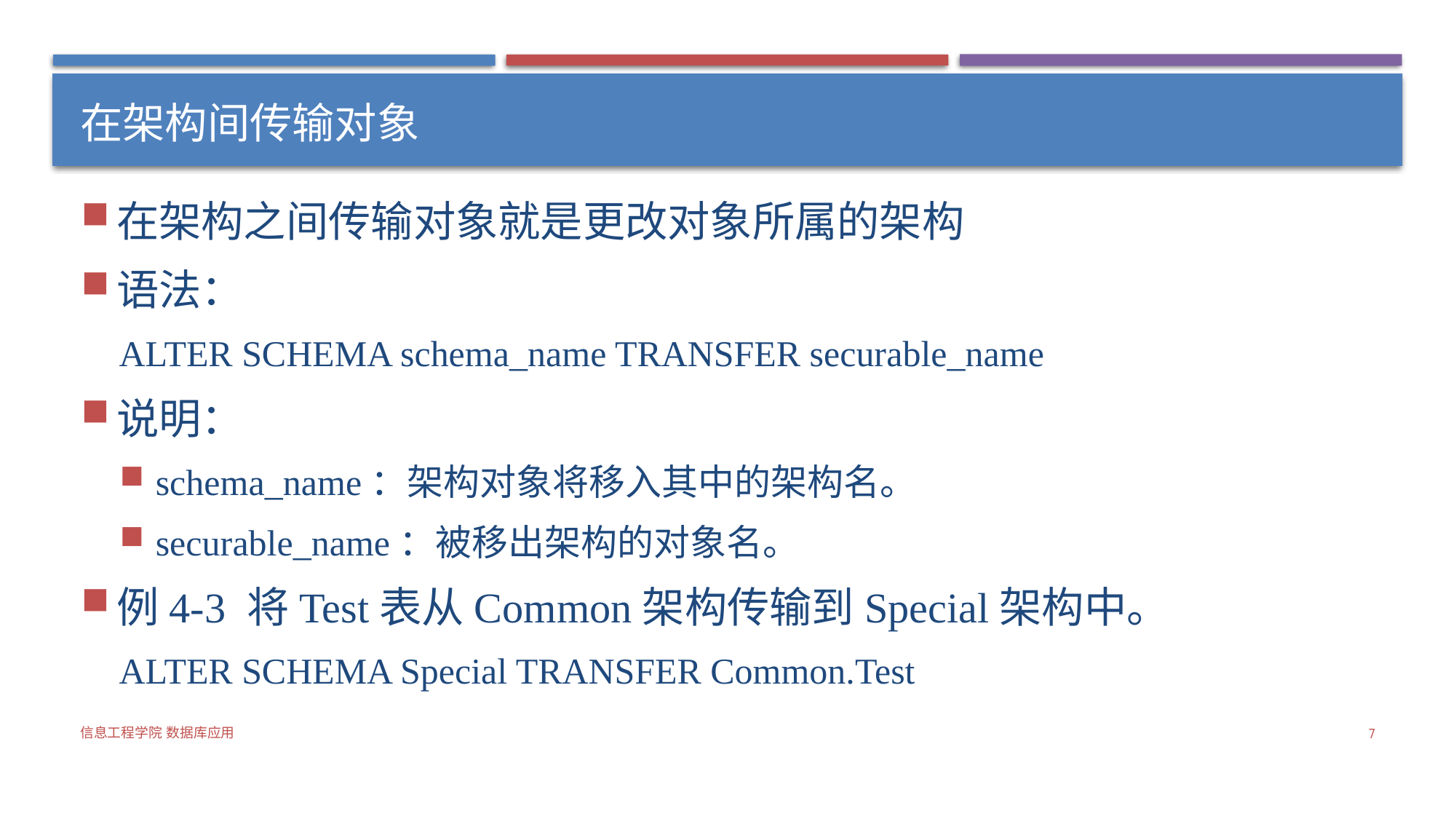

# 在架构间传输对象
在架构之间传输对象就是更改对象所属的架构
语法：
ALTER SCHEMA schema_name TRANSFER securable_name
说明：
schema_name：架构对象将移入其中的架构名。
securable_name：被移出架构的对象名。
例4-3 将Test表从Common架构传输到Special架构中。
ALTER SCHEMA Special TRANSFER Common.Test
信息工程学院 数据库应用
7